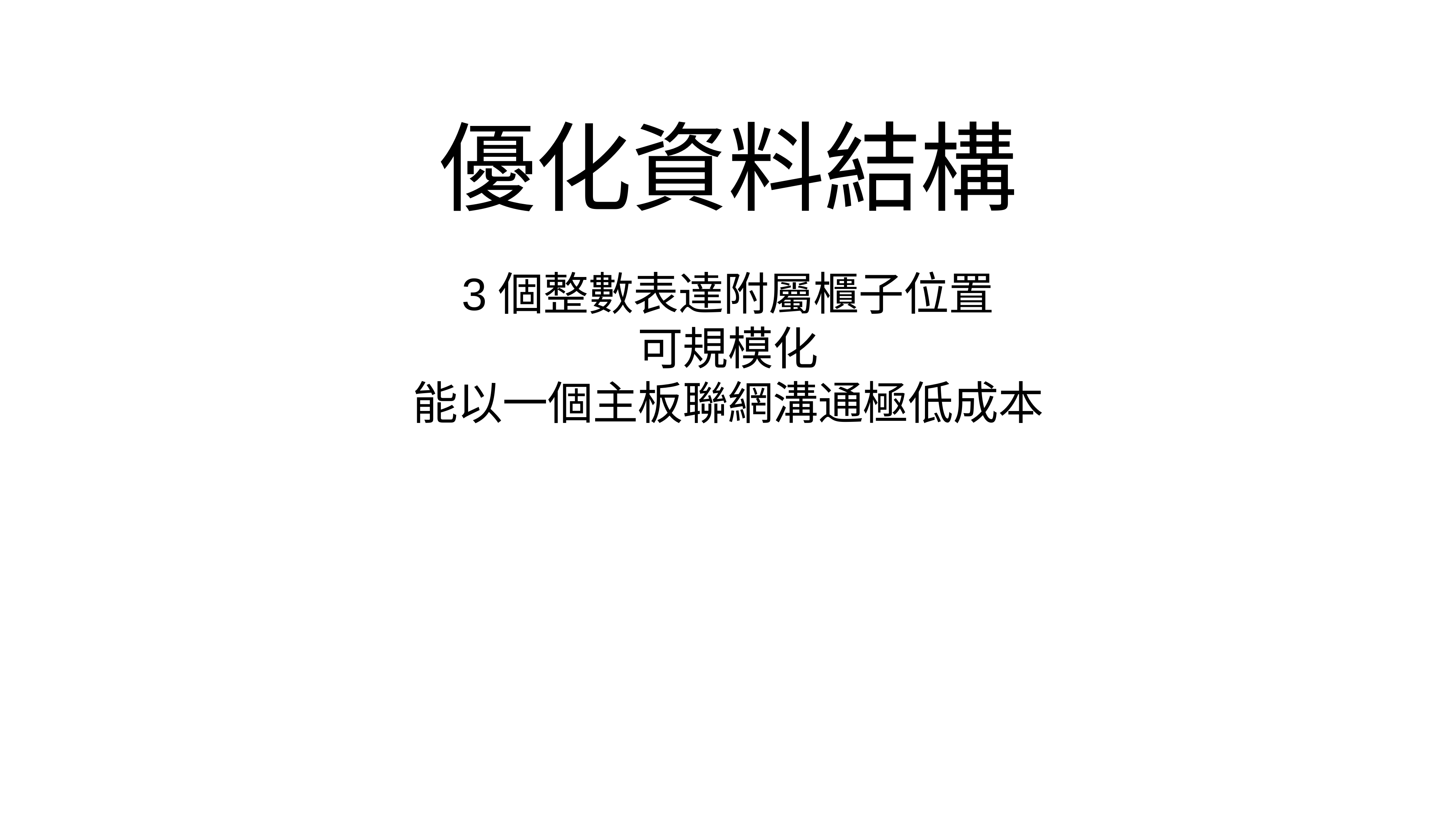

# 優化資料結構
3個整數表達附屬櫃子位置
可規模化
能以一個主板聯網溝通極低成本